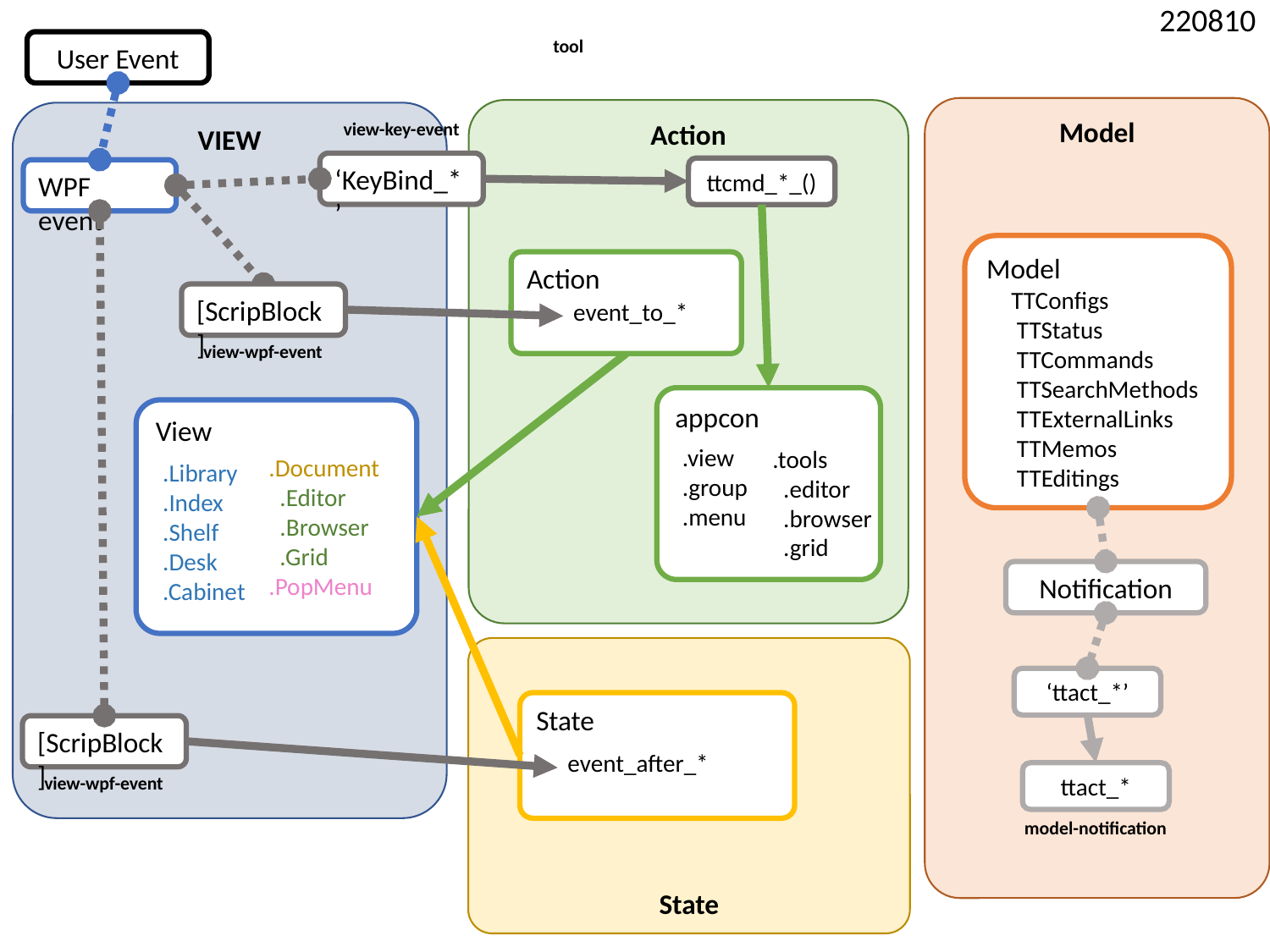

220810
https://www.infoq.com/jp/articles/no-more-mvc-frameworks/
tool
User Event
更新が完了すると、ビューは新しいモデルの状態を描画します。
Model
Action
VIEW
view-key-event
‘KeyBind_*’
ttcmd_*_()
WPF event
Modelが女王、残りは召使、Controllerタイミングマネージャー
Model
TTConfigs
 TTStatus
 TTCommands
 TTSearchMethods
 TTExternalLinks
 TTMemos
 TTEditings
Action
event_to_*
[ScripBlock]
view-wpf-event
appcon
.view
.group
.menu
  .tools
    .editor
    .browser
    .grid
View
.Document
  .Editor
  .Browser
  .Grid
.PopMenu
.Library
.Index
.Shelf
.Desk
.Cabinet
Notification
State
‘ttact_*’
State
event_after_*
[ScripBlock]
view-wpf-event
StatusはViewの状態も管理する
ttact_*
model-notification